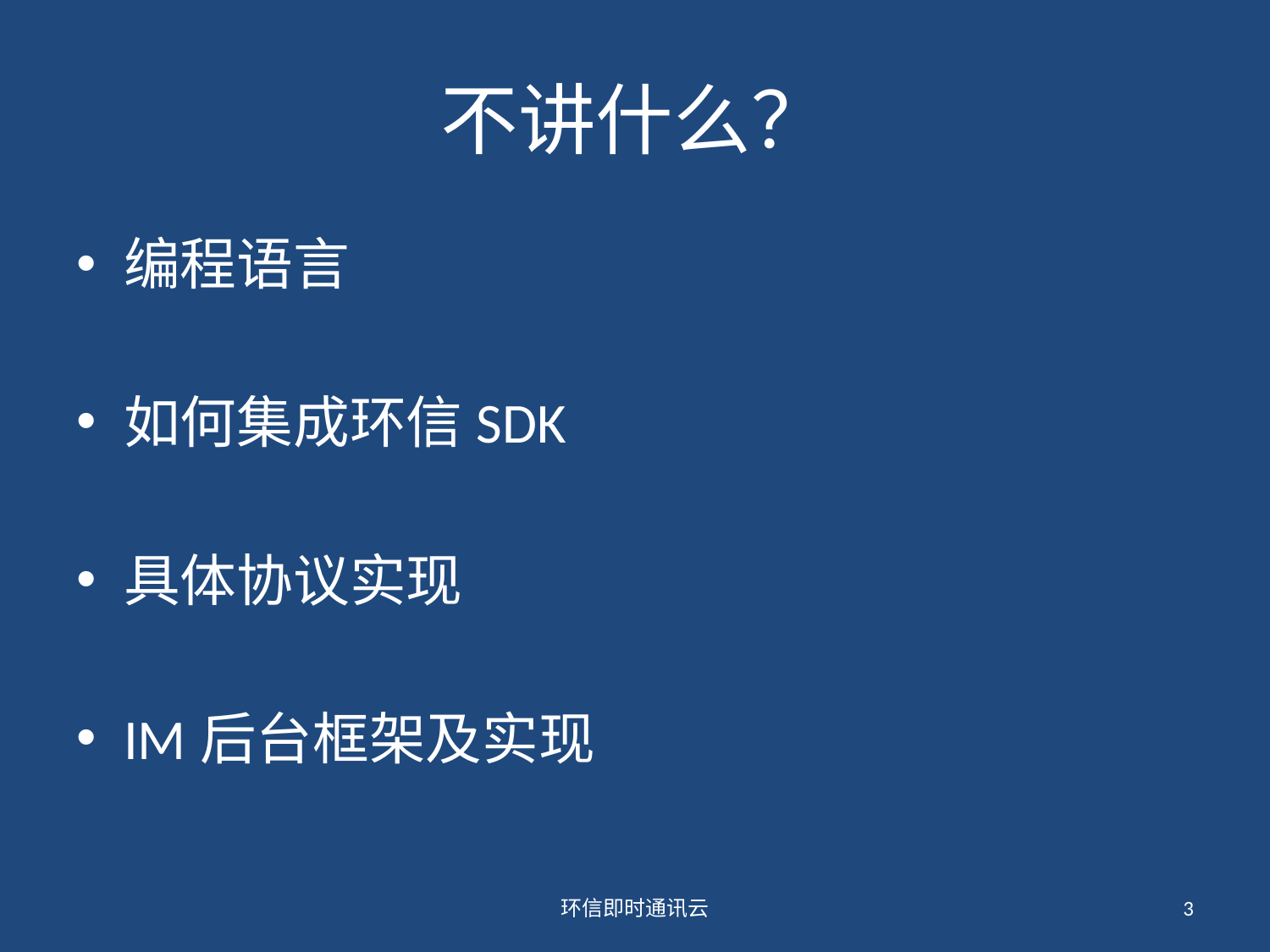

# 不讲什么？
编程语言

如何集成环信SDK

具体协议实现

IM后台框架及实现

环信即时通讯云
3